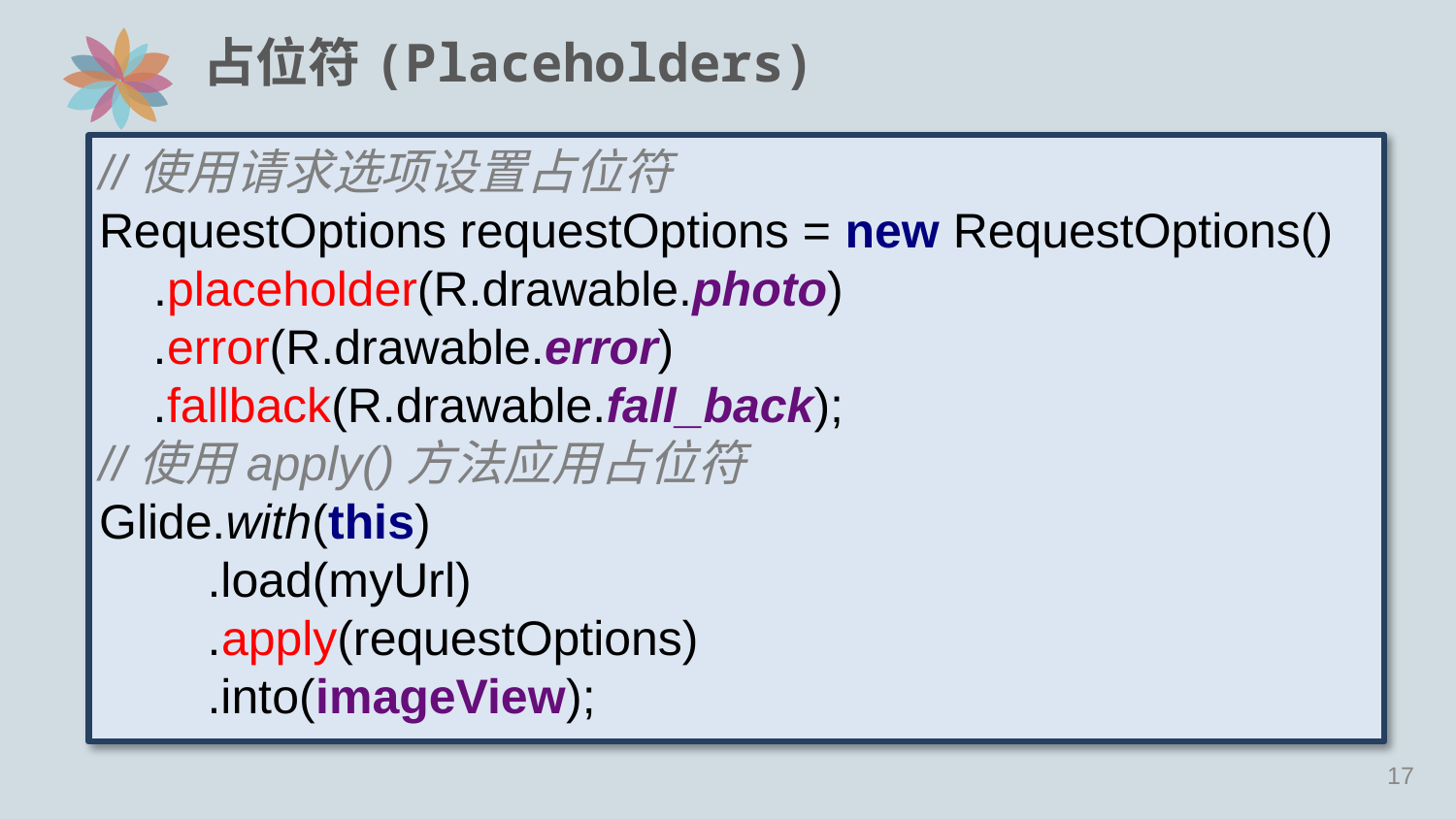

# 占位符(Placeholders)
//使用请求选项设置占位符
RequestOptions requestOptions = new RequestOptions()
    .placeholder(R.drawable.photo)
    .error(R.drawable.error)
    .fallback(R.drawable.fall_back);
//使用apply()方法应用占位符
Glide.with(this)
        .load(myUrl)
        .apply(requestOptions)
        .into(imageView);

17